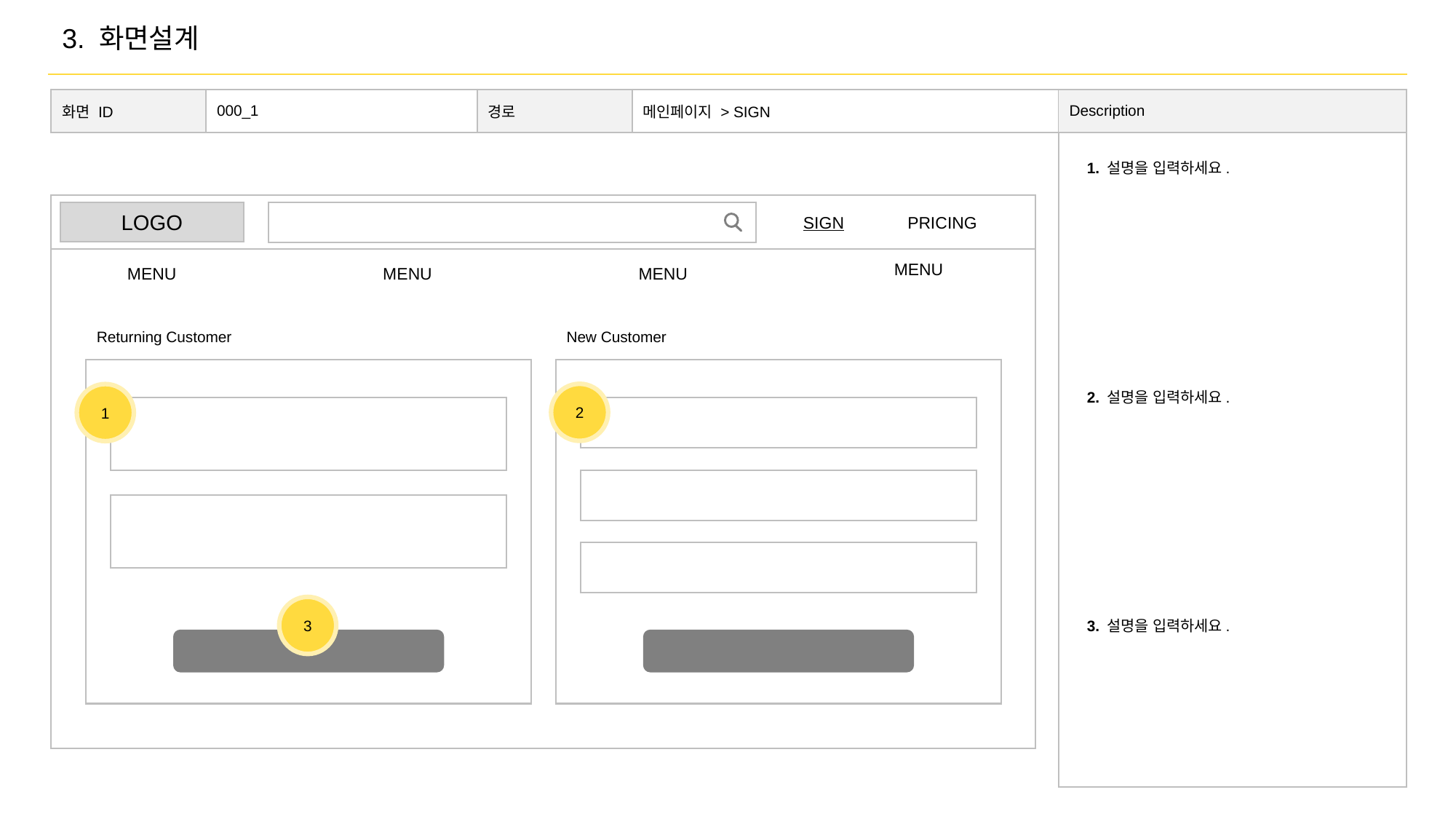

# 3. 화면설계
| 화면 ID | 000\_1 | 경로 | 메인페이지 > SIGN | Description |
| --- | --- | --- | --- | --- |

1. 설명을 입력하세요.

LOGO
SIGN
PRICING
MENU
MENU
MENU
MENU
Returning Customer
New Customer

2. 설명을 입력하세요.

2

1

3
3. 설명을 입력하세요.